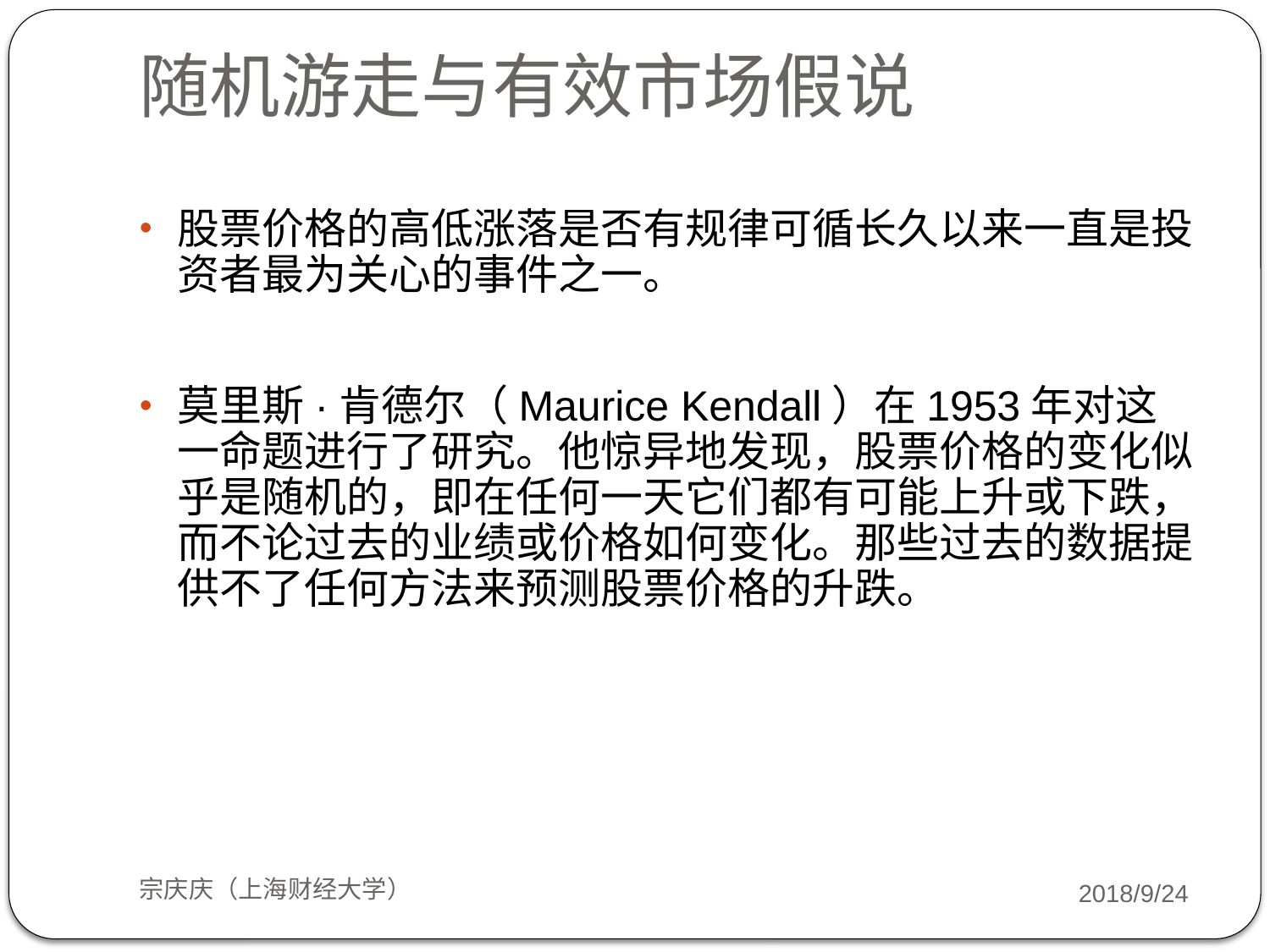

# 随机游走与有效市场假说
股票价格的高低涨落是否有规律可循长久以来一直是投资者最为关心的事件之一。

莫里斯·肯德尔（Maurice Kendall）在1953年对这一命题进行了研究。他惊异地发现，股票价格的变化似乎是随机的，即在任何一天它们都有可能上升或下跌，而不论过去的业绩或价格如何变化。那些过去的数据提供不了任何方法来预测股票价格的升跌。
宗庆庆（上海财经大学）
2018/9/24